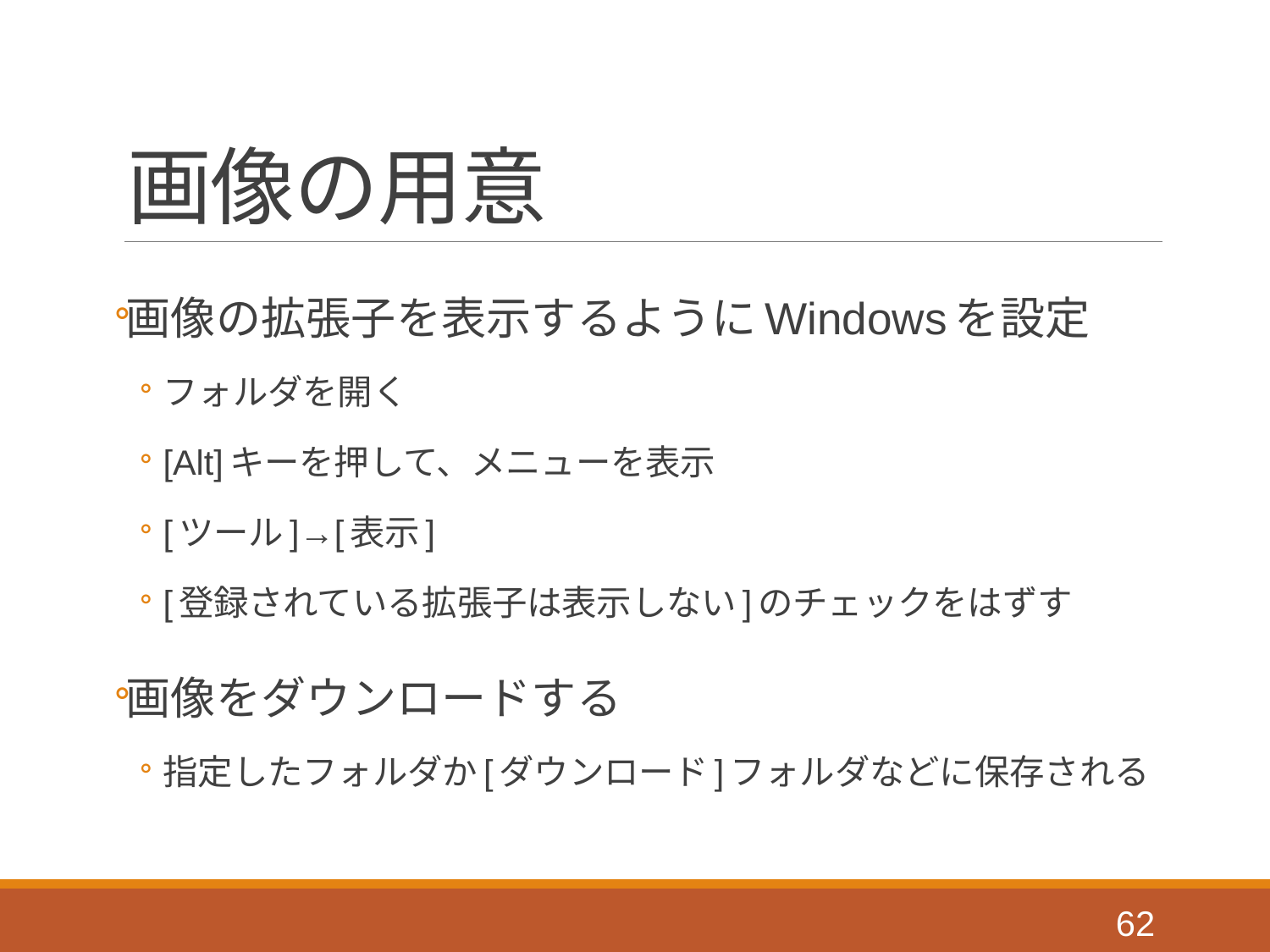

# 画像の用意
画像の拡張子を表示するようにWindowsを設定
フォルダを開く
[Alt]キーを押して、メニューを表示
[ツール]→[表示]
[登録されている拡張子は表示しない]のチェックをはずす
画像をダウンロードする
指定したフォルダか[ダウンロード]フォルダなどに保存される

62